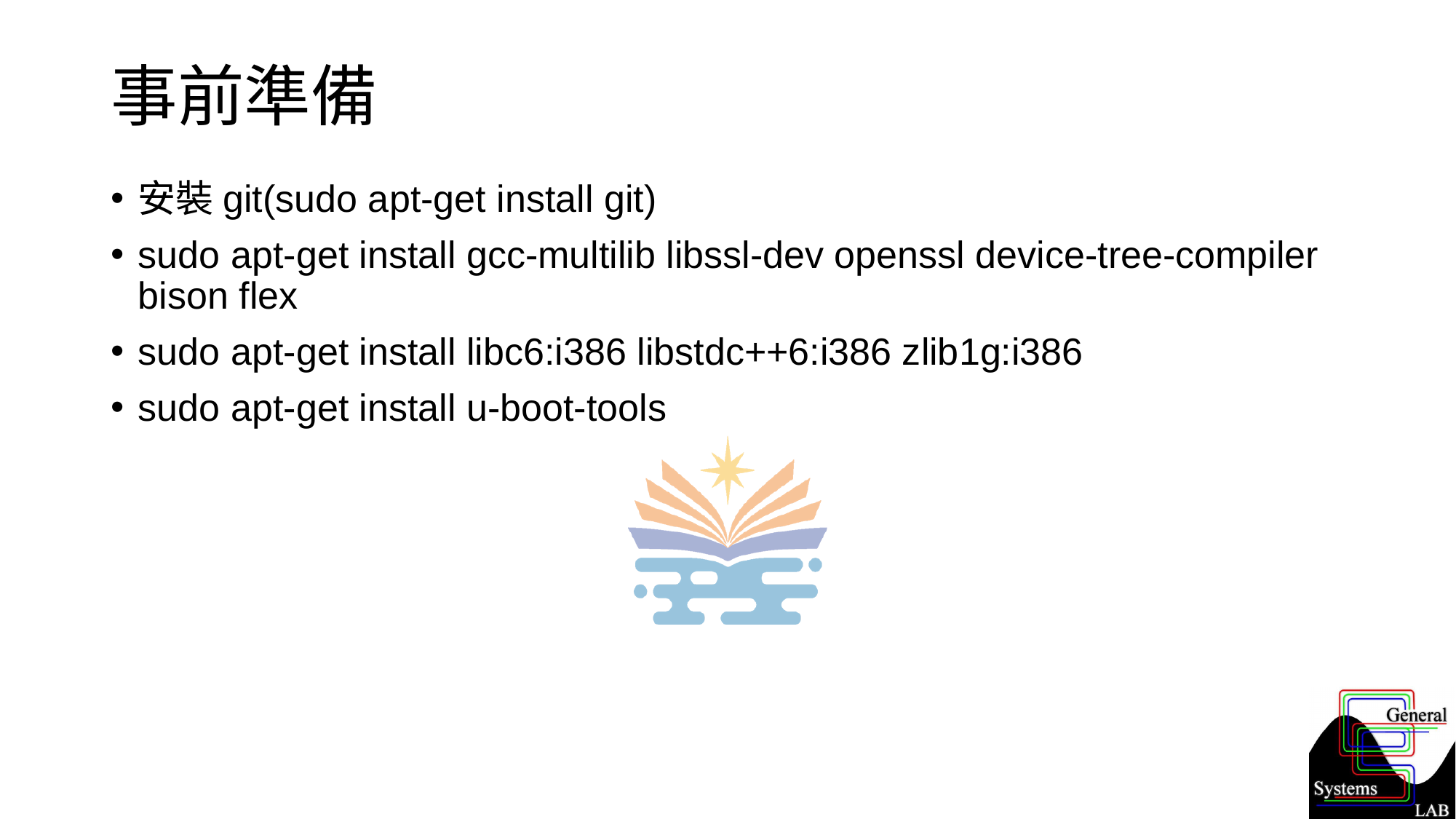

# 事前準備
安裝git(sudo apt-get install git)
sudo apt-get install gcc-multilib libssl-dev openssl device-tree-compiler bison flex
sudo apt-get install libc6:i386 libstdc++6:i386 zlib1g:i386
sudo apt-get install u-boot-tools